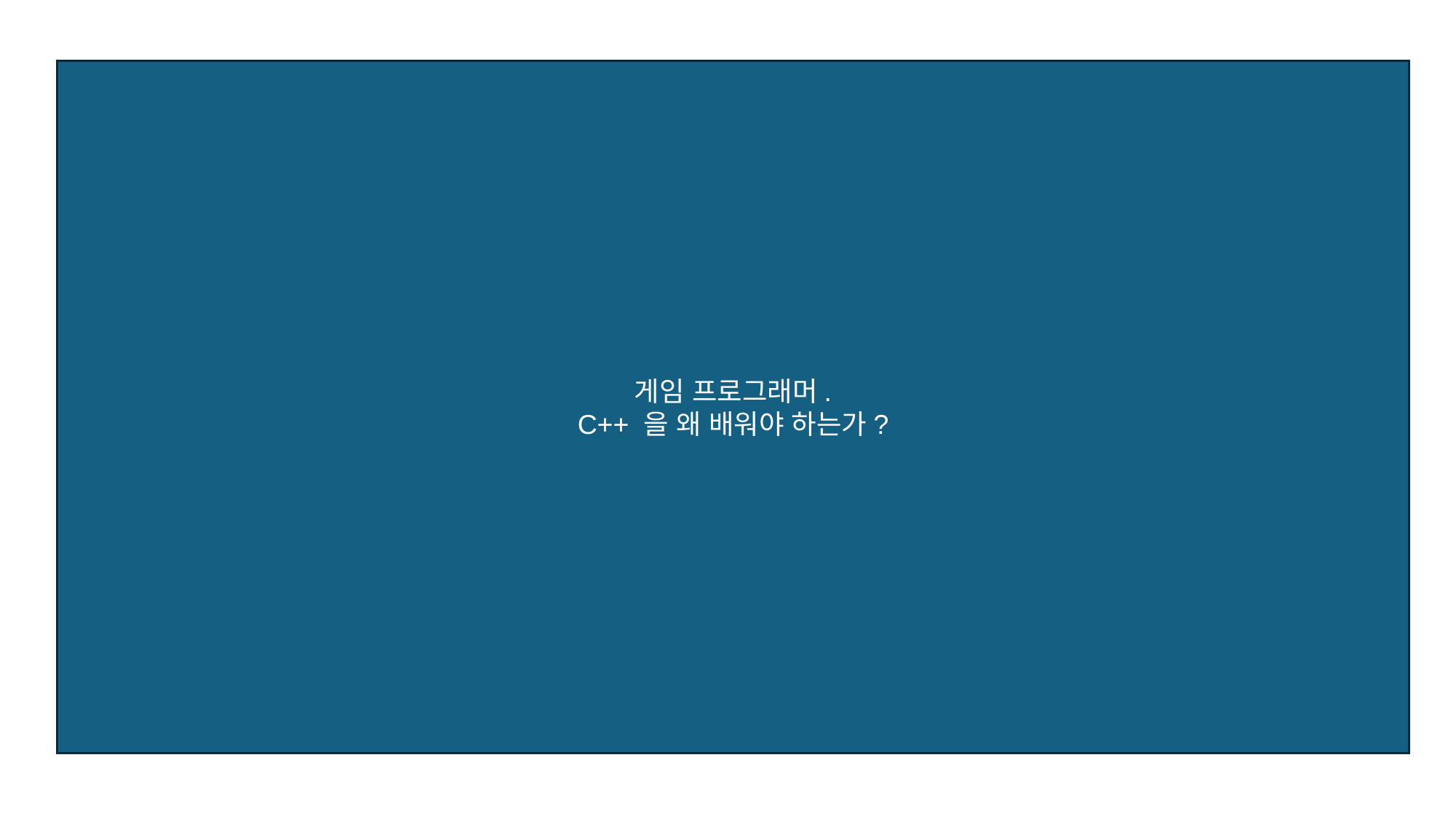

게임 프로그래머.
C++ 을 왜 배워야 하는가?